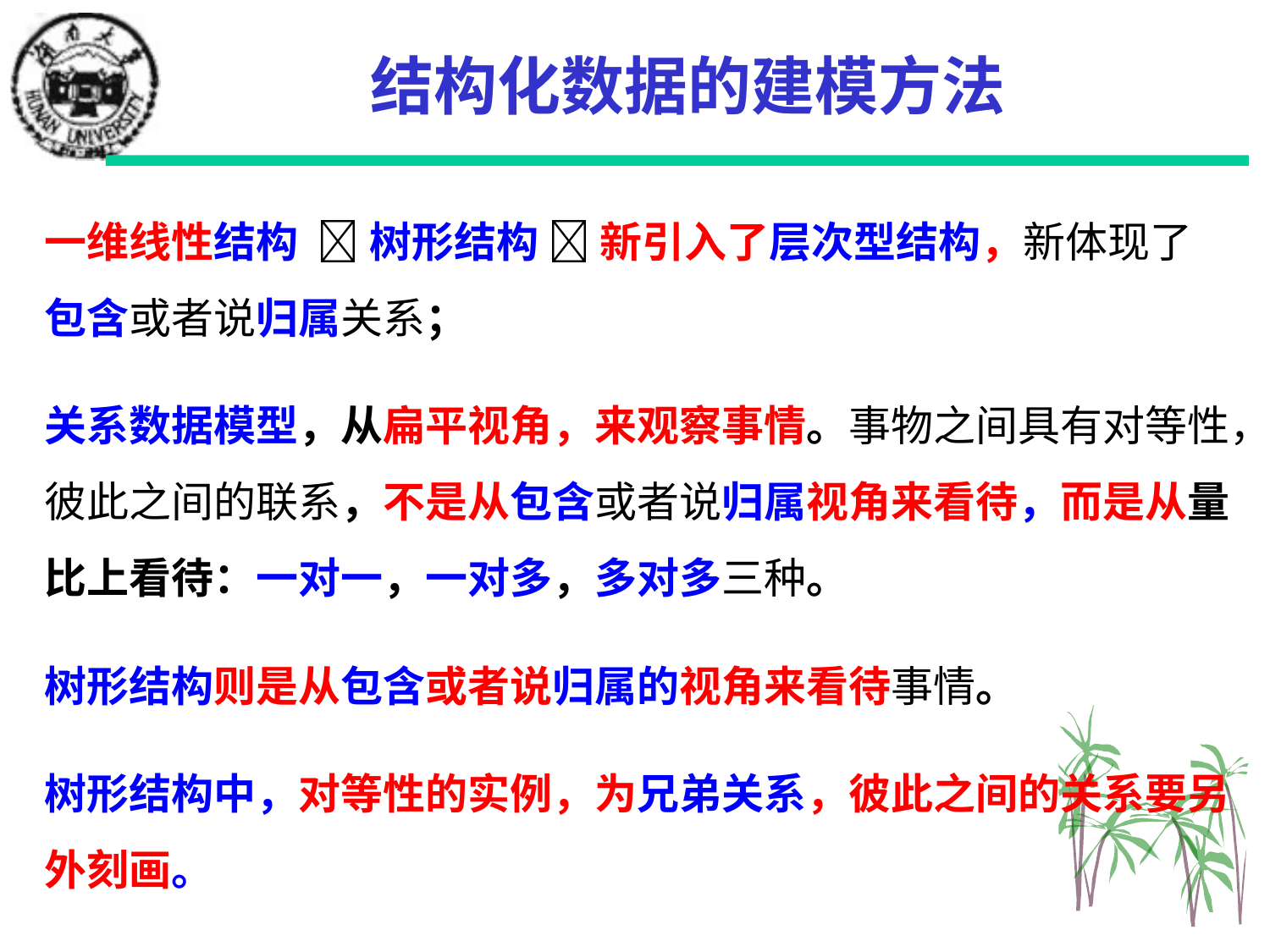

# 结构化数据的建模方法
一维线性结构  ⇒ 树形结构 ⇒ 新引入了层次型结构，新体现了包含或者说归属关系；
关系数据模型，从扁平视角，来观察事情。事物之间具有对等性，彼此之间的联系，不是从包含或者说归属视角来看待，而是从量比上看待：一对一，一对多，多对多三种。
树形结构则是从包含或者说归属的视角来看待事情。
树形结构中，对等性的实例，为兄弟关系，彼此之间的关系要另外刻画。